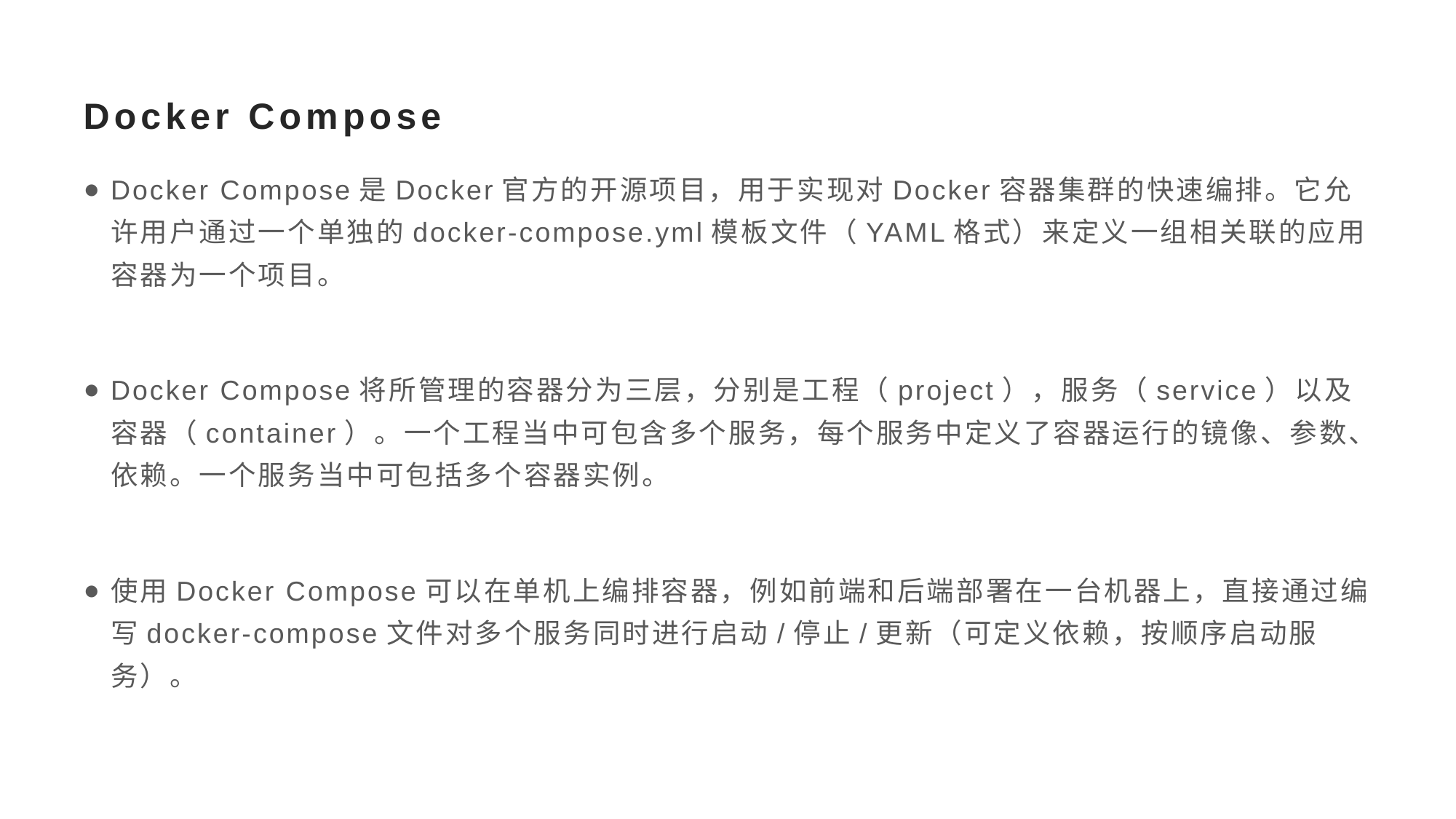

# Docker Compose
Docker Compose是Docker官方的开源项目，用于实现对Docker容器集群的快速编排。它允许用户通过一个单独的docker-compose.yml模板文件（YAML格式）来定义一组相关联的应用容器为一个项目。

Docker Compose将所管理的容器分为三层，分别是工程（project），服务（service）以及容器（container）。一个工程当中可包含多个服务，每个服务中定义了容器运行的镜像、参数、依赖。一个服务当中可包括多个容器实例。

使用Docker Compose可以在单机上编排容器，例如前端和后端部署在一台机器上，直接通过编写docker-compose文件对多个服务同时进行启动/停止/更新（可定义依赖，按顺序启动服务）。